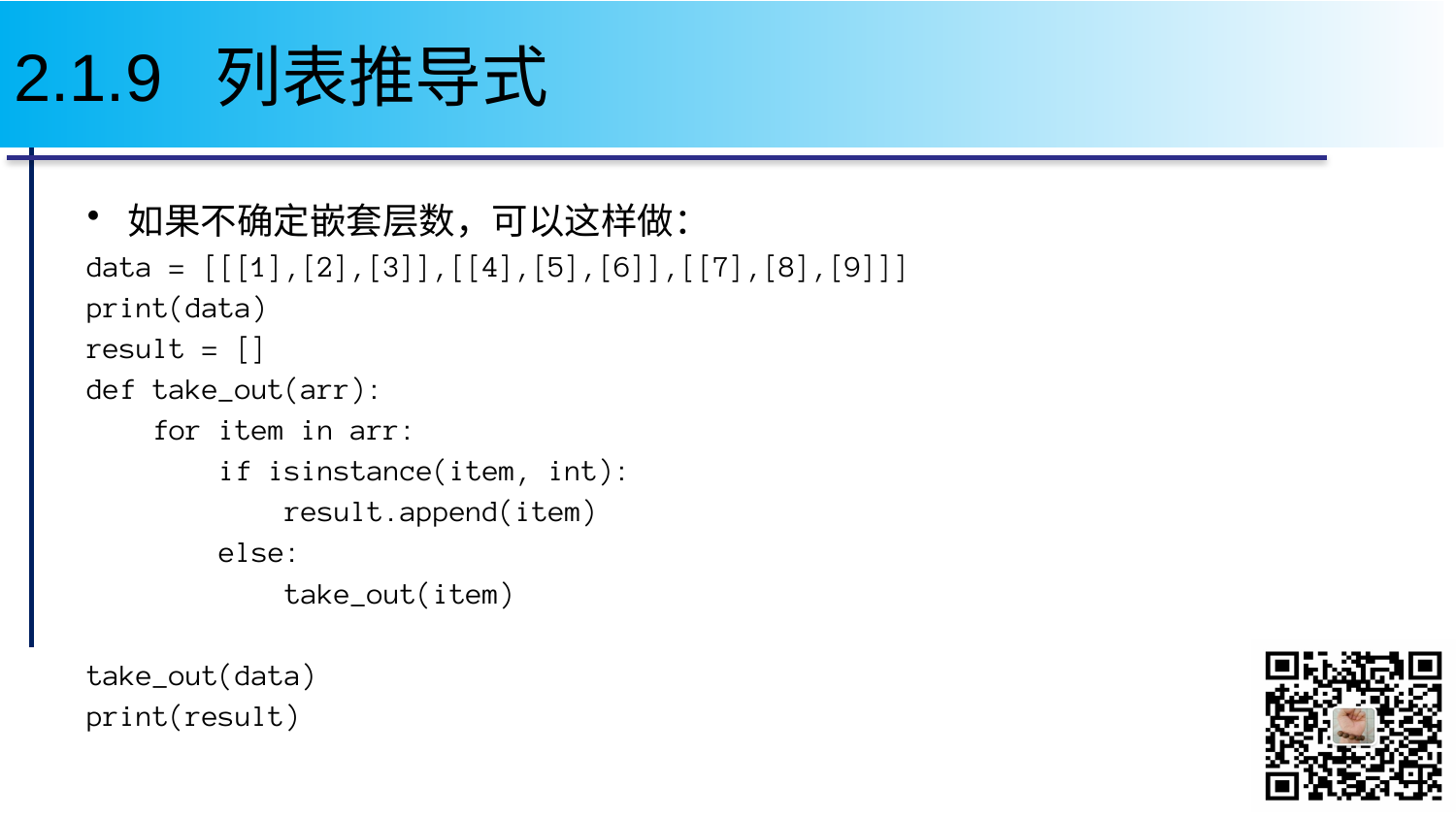

# 2.1.9  列表推导式
如果不确定嵌套层数，可以这样做：
data = [[[1],[2],[3]],[[4],[5],[6]],[[7],[8],[9]]]
print(data)
result = []
def take_out(arr):
    for item in arr:
        if isinstance(item, int):
            result.append(item)
        else:
            take_out(item)

take_out(data)
print(result)